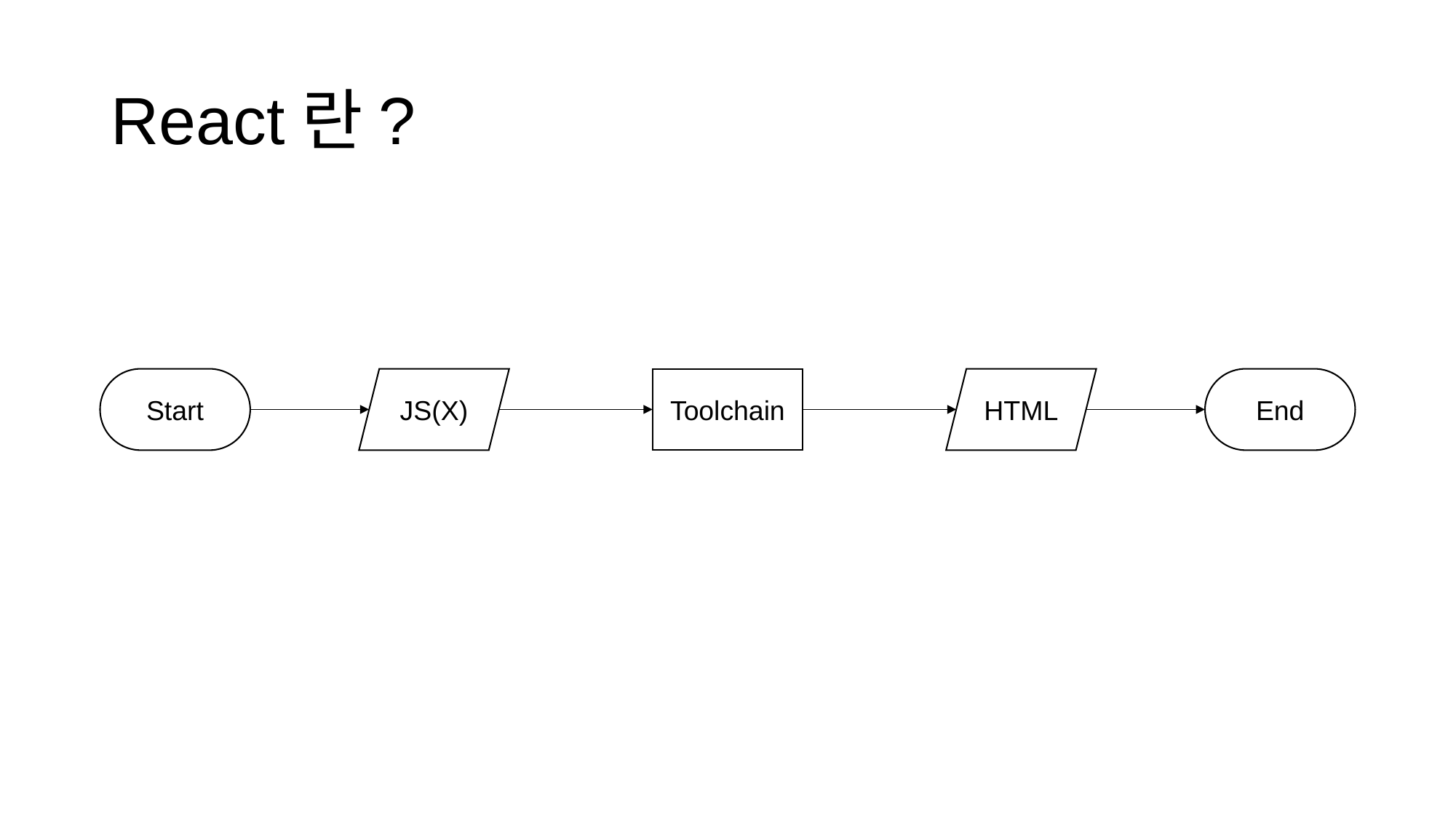

# React란?
JS(X)
Toolchain
HTML
End
Start